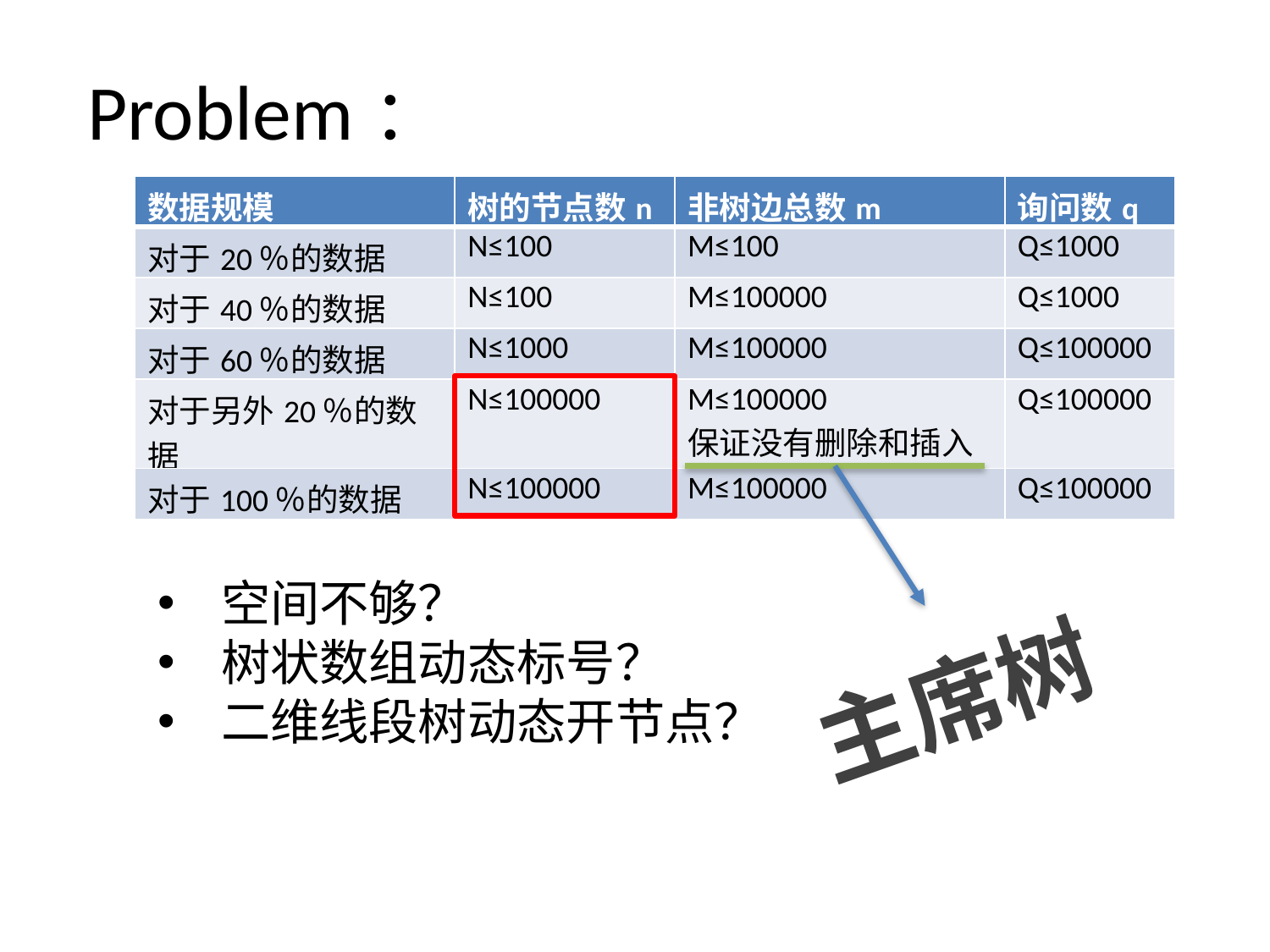

Problem：
| 数据规模 | 树的节点数n | 非树边总数m | 询问数q |
| --- | --- | --- | --- |
| 对于20％的数据 | N≤100 | M≤100 | Q≤1000 |
| 对于40％的数据 | N≤100 | M≤100000 | Q≤1000 |
| 对于60％的数据 | N≤1000 | M≤100000 | Q≤100000 |
| 对于另外20％的数据 | N≤100000 | M≤100000 保证没有删除和插入 | Q≤100000 |
| 对于100％的数据 | N≤100000 | M≤100000 | Q≤100000 |

空间不够？
树状数组动态标号？
二维线段树动态开节点？
主席树